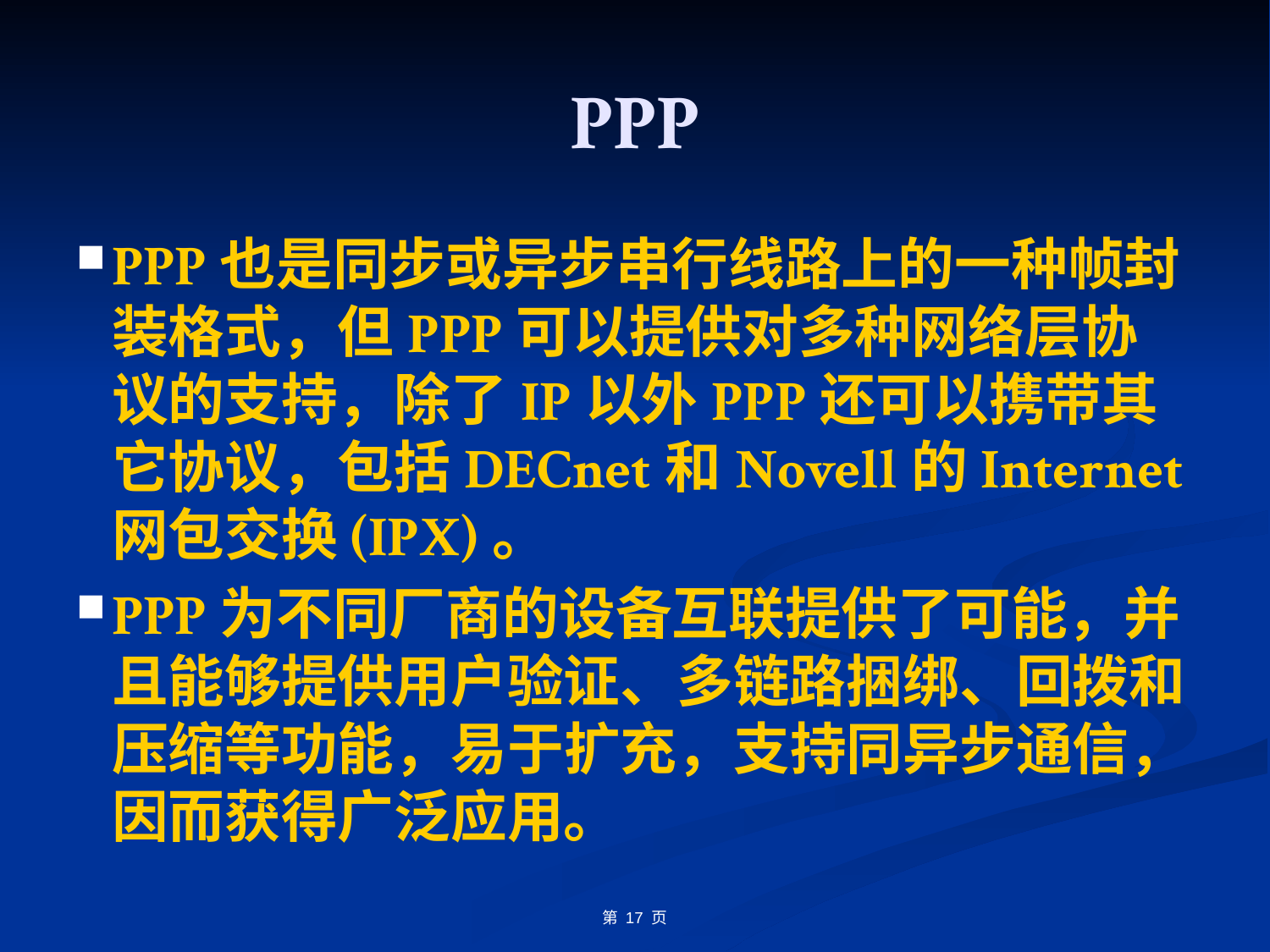

# PPP
PPP也是同步或异步串行线路上的一种帧封装格式，但PPP可以提供对多种网络层协议的支持，除了IP以外PPP还可以携带其它协议，包括DECnet和Novell的Internet网包交换(IPX)。
PPP为不同厂商的设备互联提供了可能，并且能够提供用户验证、多链路捆绑、回拨和压缩等功能，易于扩充，支持同异步通信，因而获得广泛应用。
第 17 页